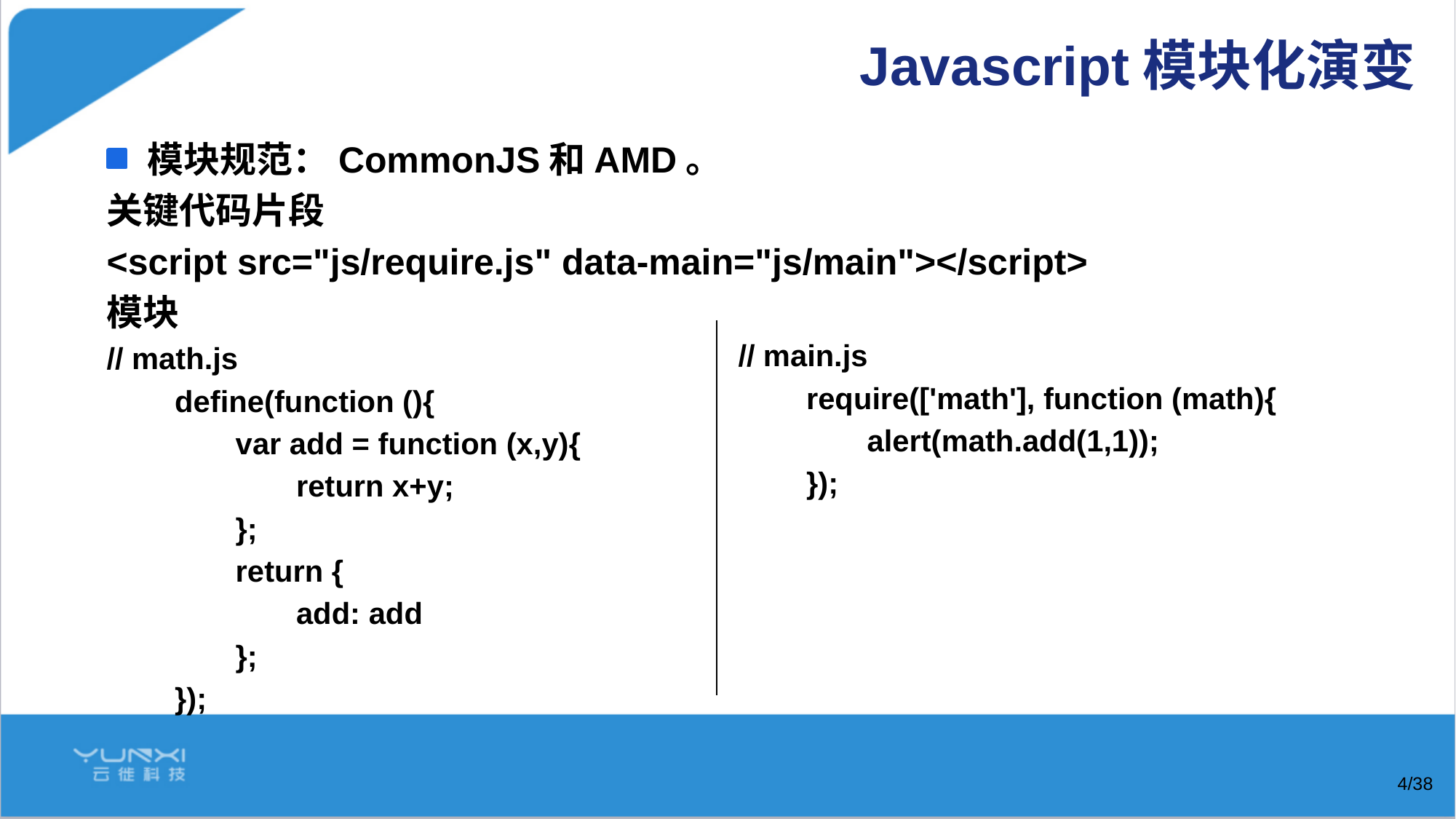

# Javascript模块化演变

模块规范：CommonJS和AMD。
关键代码片段
<script src="js/require.js" data-main="js/main"></script>
模块
// math.js
　　define(function (){
　　　　var add = function (x,y){
　　　　　　return x+y;
　　　　};
　　　　return {
　　　　　　add: add
　　　　};
　　});
// main.js
　　require(['math'], function (math){
　　　　alert(math.add(1,1));
　　});
4/38